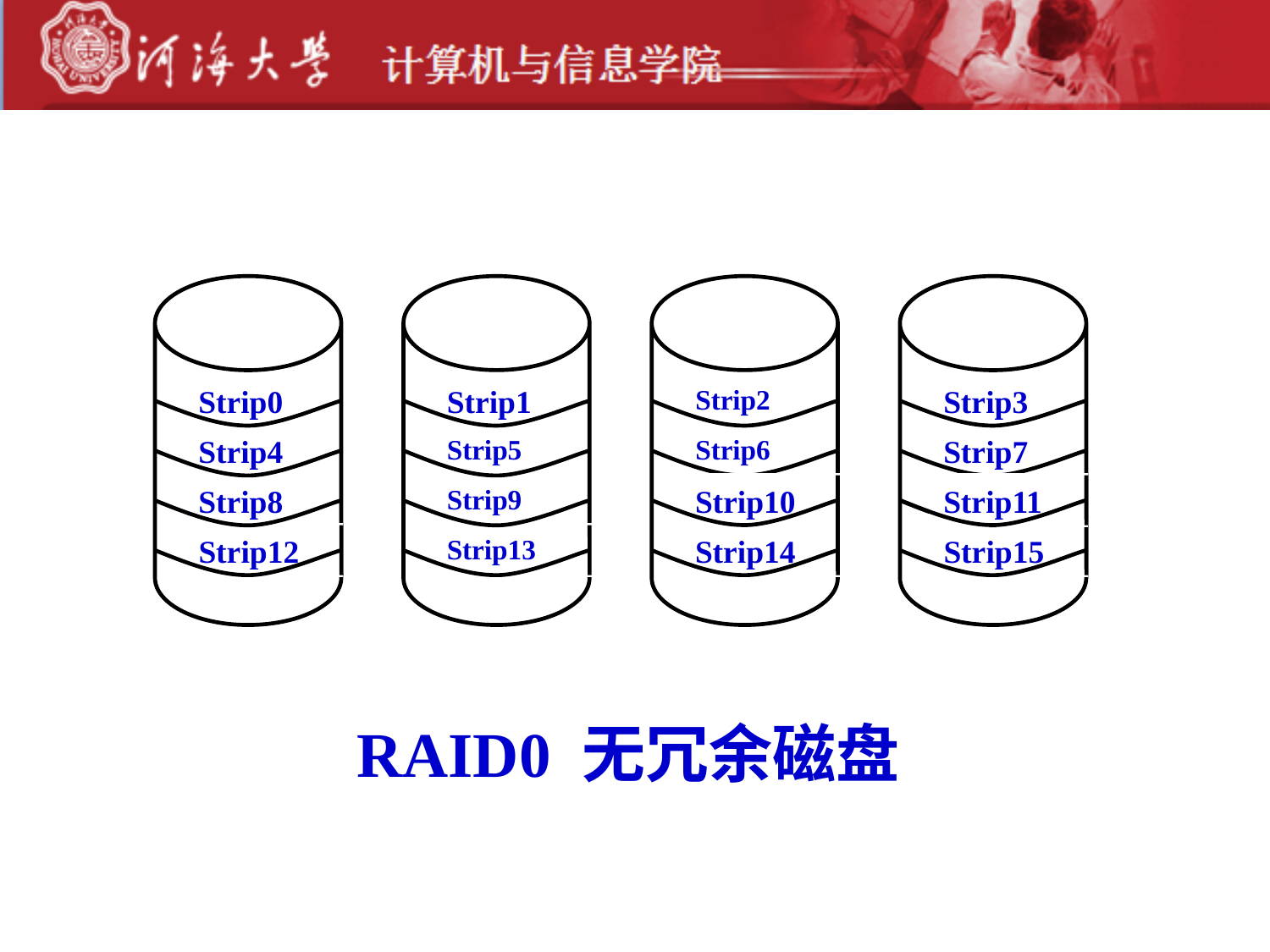

Strip0

Strip4

Strip8

Strip12

Strip1

Strip5

Strip9

Strip13

Strip2

Strip6

Strip14

Strip3

Strip7

Strip15

Strip10
Strip10
Strip10

Strip11

RAID0 无冗余磁盘